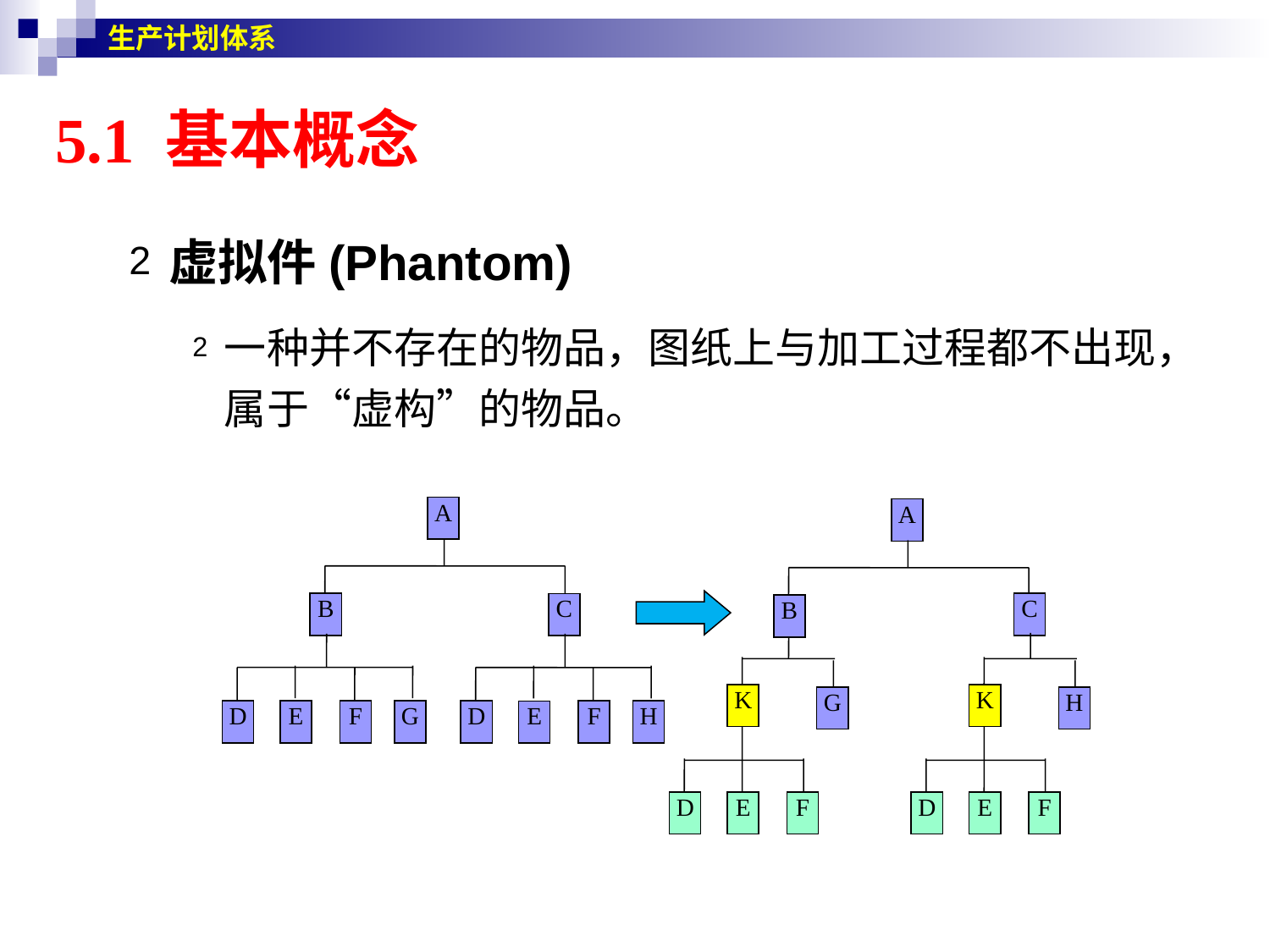

生产计划体系
5.1 基本概念
虚拟件(Phantom)
一种并不存在的物品，图纸上与加工过程都不出现，属于“虚构”的物品。
A

B

D
F
G
E
C

D
F
H
E

B
A

C

K

D
F
E
H

K

D
F
E
G